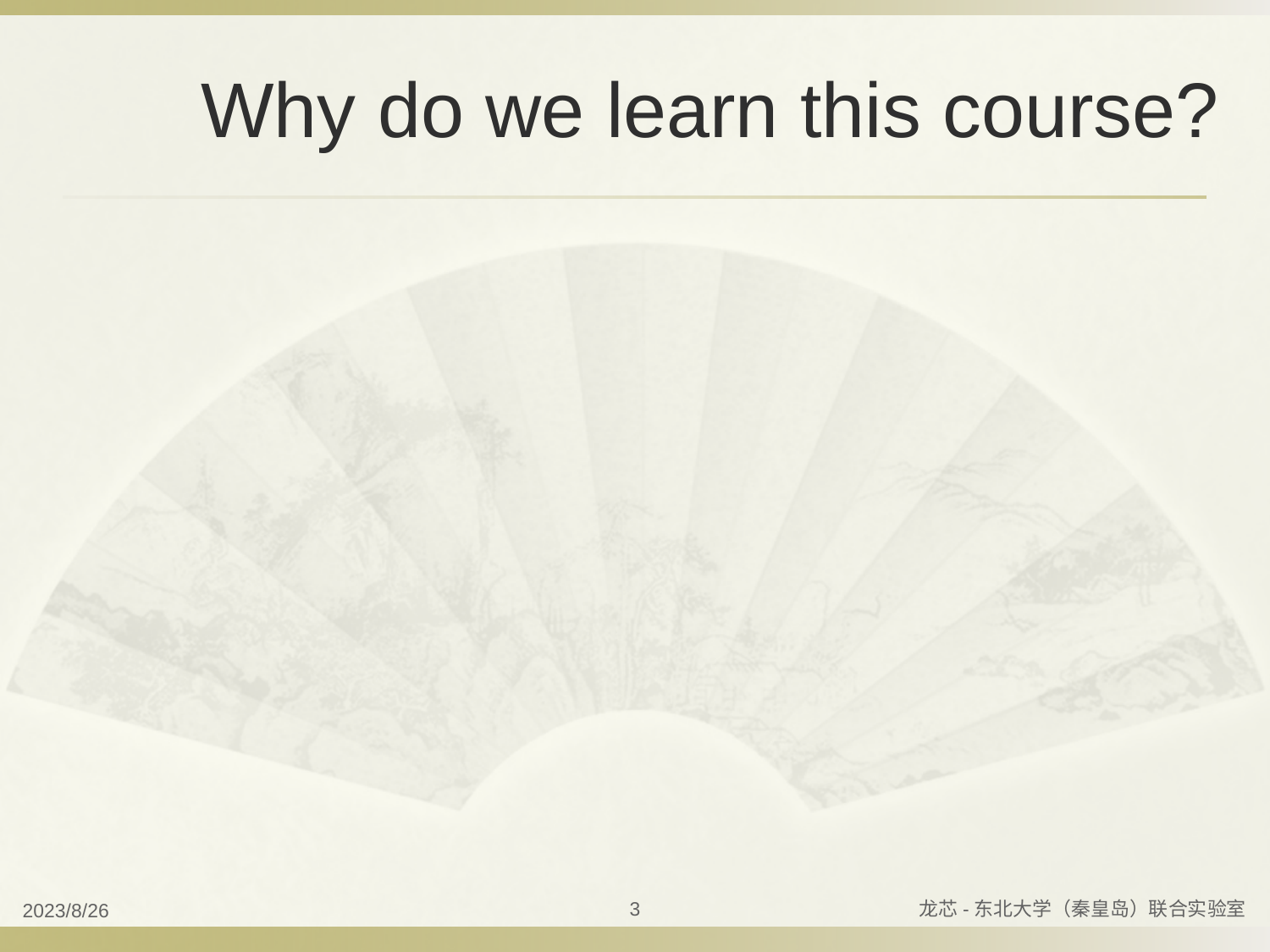

# Why do we learn this course?

2023/8/26
3
龙芯-东北大学（秦皇岛）联合实验室